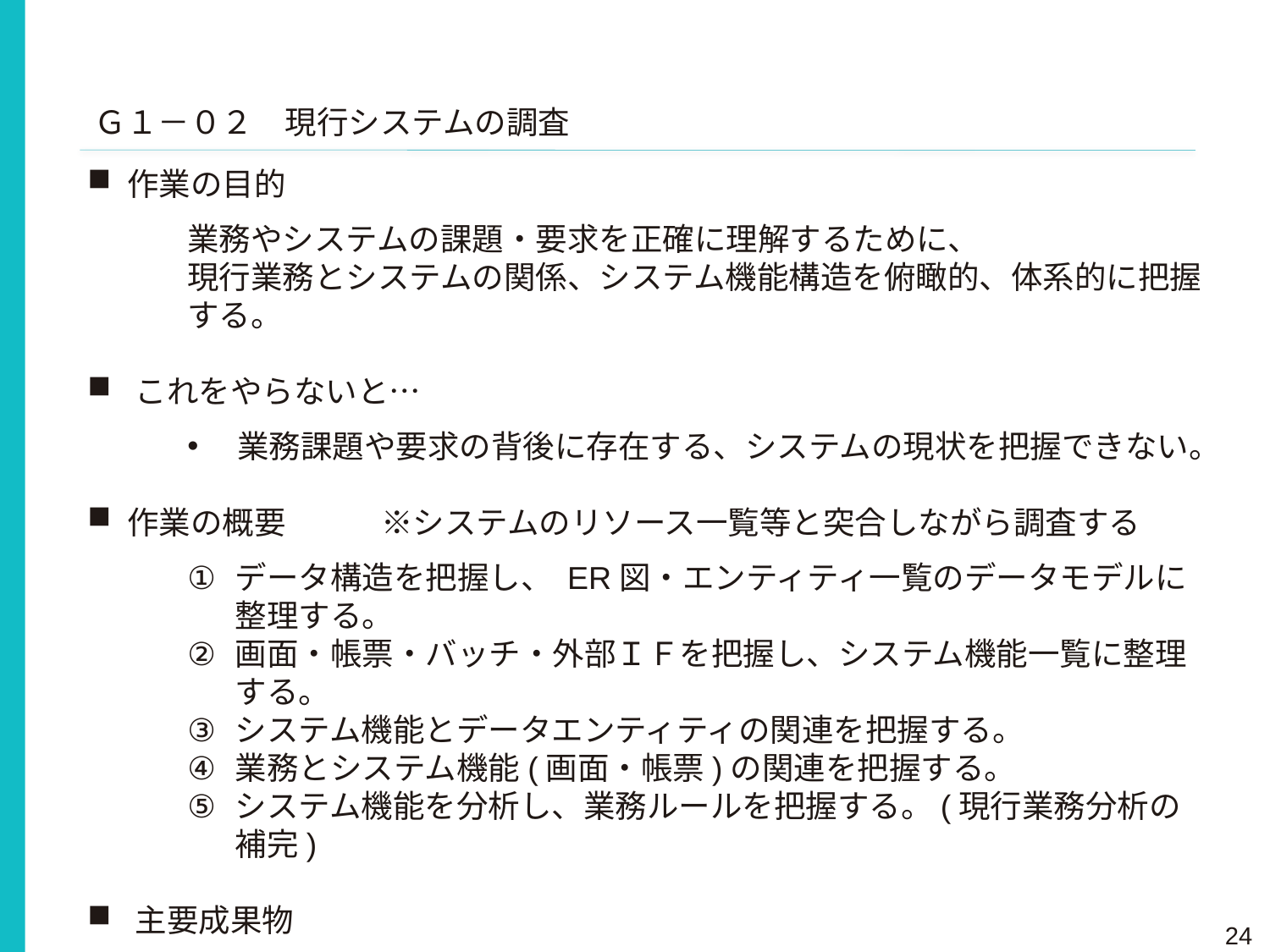

Ｇ１－０２　現行システムの調査
作業の目的

業務やシステムの課題・要求を正確に理解するために、
現行業務とシステムの関係、システム機能構造を俯瞰的、体系的に把握する。

これをやらないと…

業務課題や要求の背後に存在する、システムの現状を把握できない。

作業の概要　　　※システムのリソース一覧等と突合しながら調査する

データ構造を把握し、 ER図・エンティティ一覧のデータモデルに整理する。
画面・帳票・バッチ・外部ＩＦを把握し、システム機能一覧に整理する。
システム機能とデータエンティティの関連を把握する。
業務とシステム機能(画面・帳票)の関連を把握する。
システム機能を分析し、業務ルールを把握する。(現行業務分析の補完)

主要成果物

システム機能一覧
ＣＲＵＤ図

24